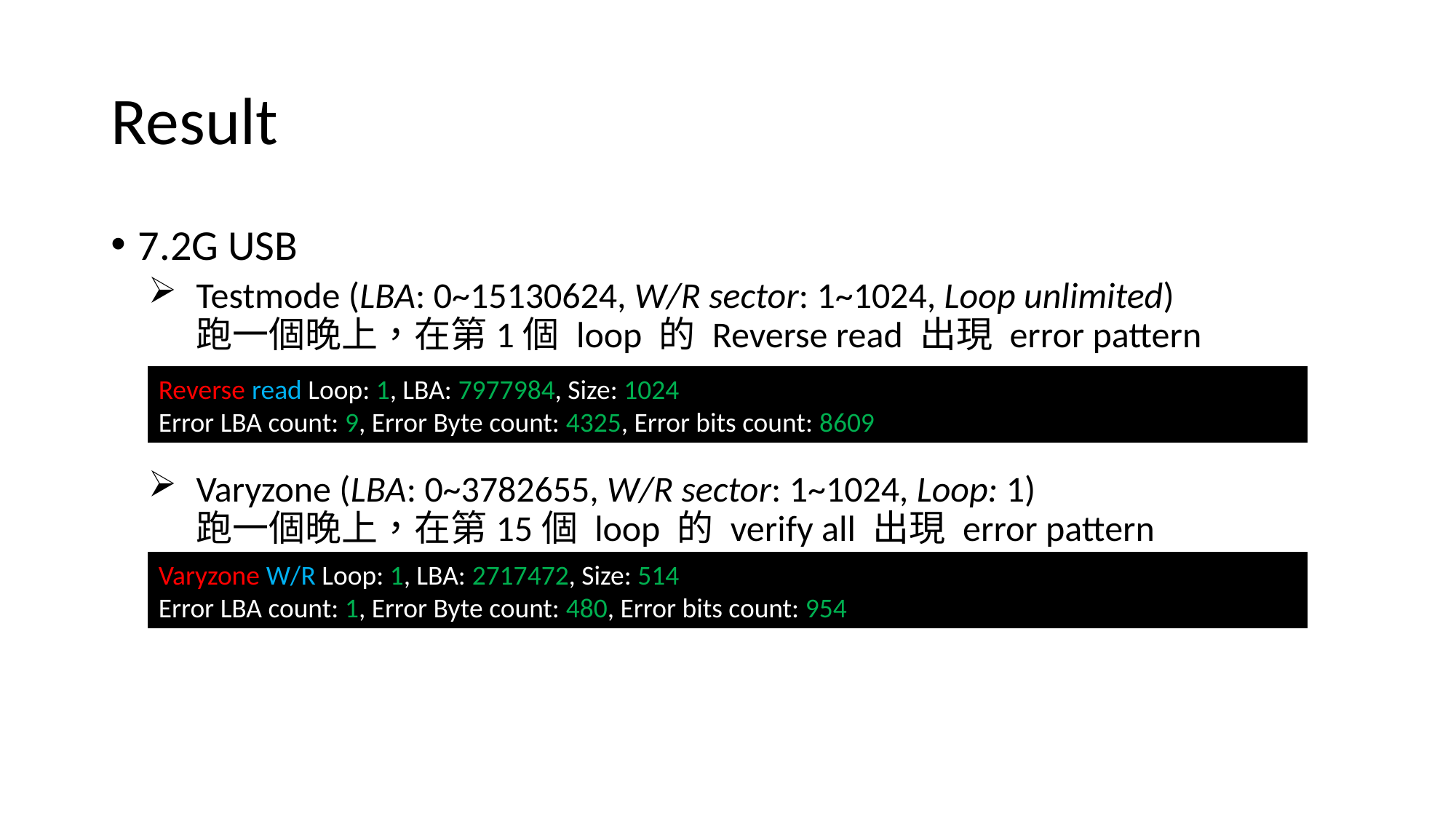

# Result
7.2G USB
Testmode (LBA: 0~15130624, W/R sector: 1~1024, Loop unlimited)
跑一個晚上，在第1個 loop 的 Reverse read 出現 error pattern

Varyzone (LBA: 0~3782655, W/R sector: 1~1024, Loop: 1)
跑一個晚上，在第15個 loop 的 verify all 出現 error pattern
Reverse read Loop: 1, LBA: 7977984, Size: 1024
Error LBA count: 9, Error Byte count: 4325, Error bits count: 8609
Varyzone W/R Loop: 1, LBA: 2717472, Size: 514
Error LBA count: 1, Error Byte count: 480, Error bits count: 954